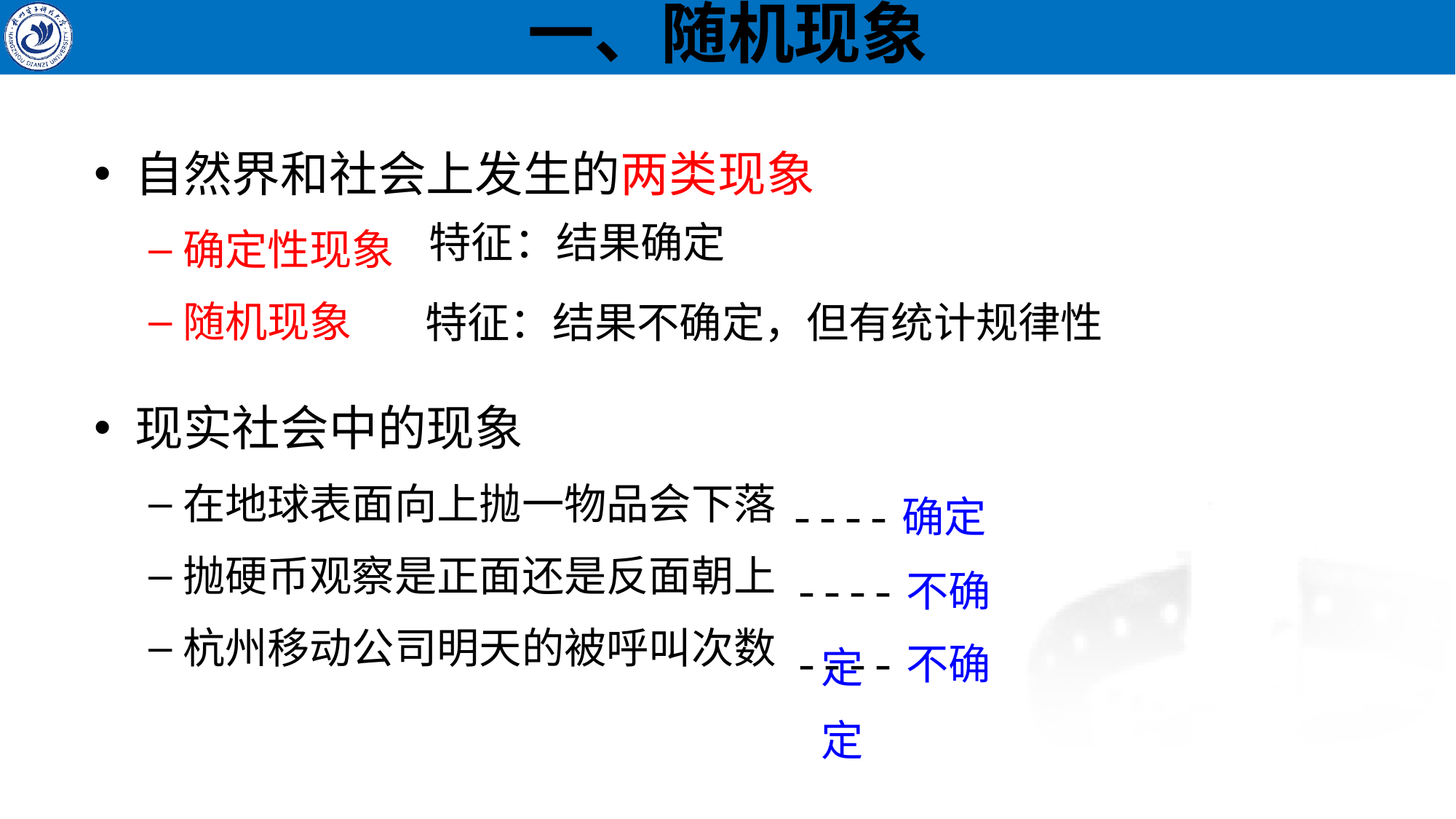

# 一、随机现象
自然界和社会上发生的两类现象
确定性现象
随机现象

现实社会中的现象
在地球表面向上抛一物品会下落
抛硬币观察是正面还是反面朝上
杭州移动公司明天的被呼叫次数

特征：结果确定
特征：结果不确定，但有统计规律性
----确定
----不确定
----不确定